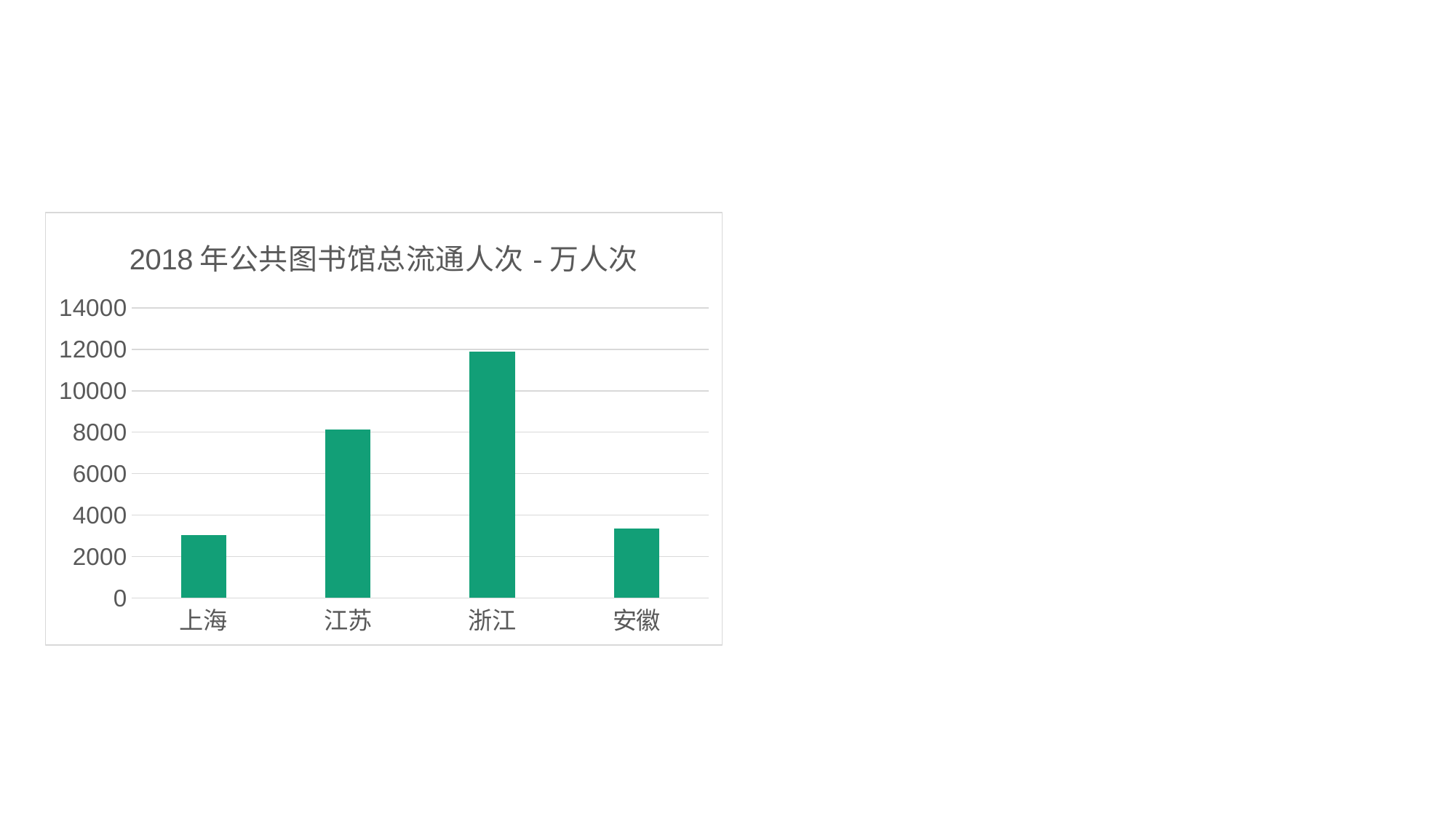

### Chart:

| Category | 2018年公共图书馆总流通人次-万人次 |
|---|---|
| 上海 | 3036.0 |
| 江苏 | 8114.0 |
| 浙江 | 11875.0 |
| 安徽 | 3341.0 |